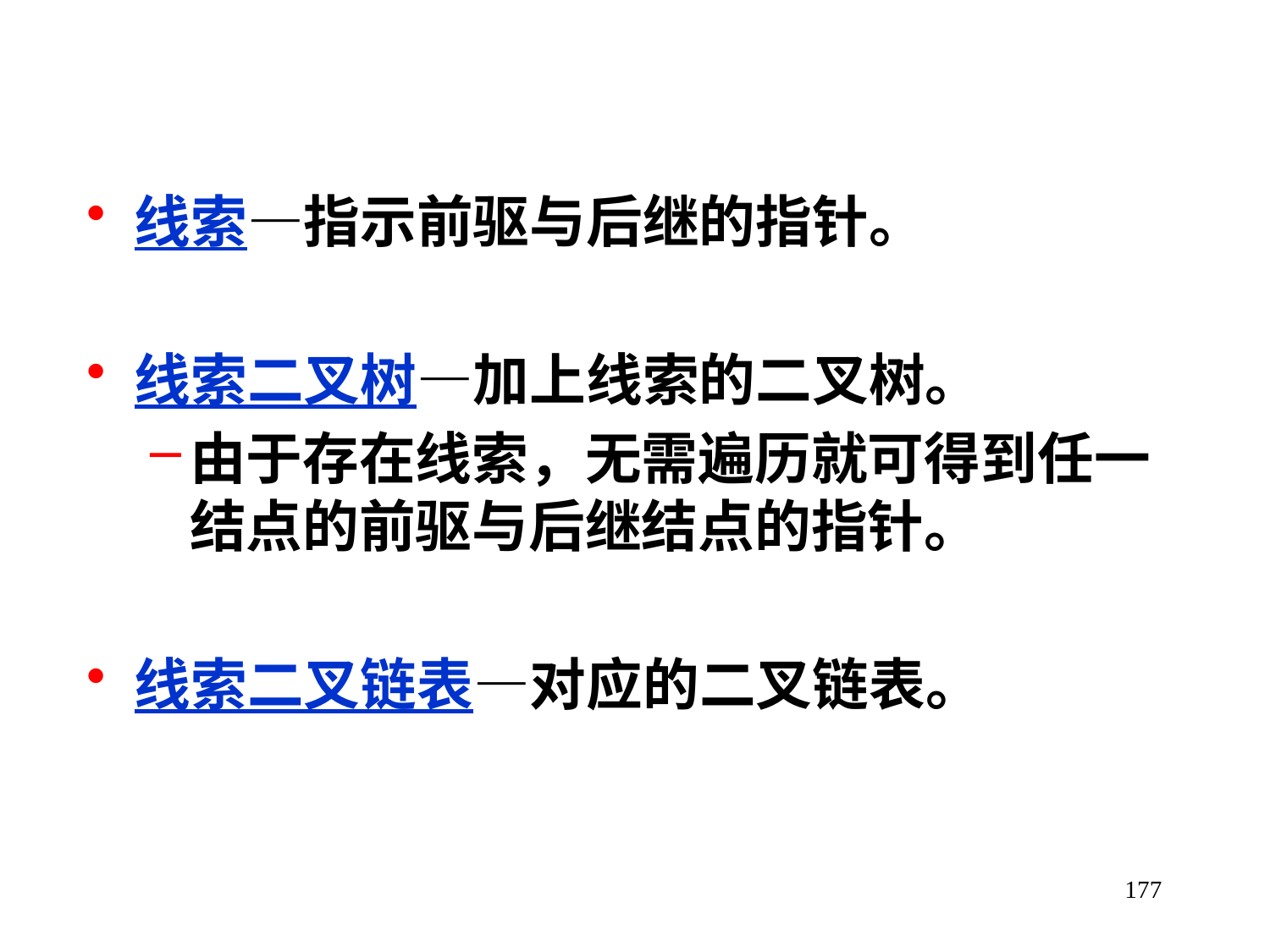

线索—指示前驱与后继的指针。

线索二叉树—加上线索的二叉树。
由于存在线索，无需遍历就可得到任一结点的前驱与后继结点的指针。

线索二叉链表—对应的二叉链表。
177